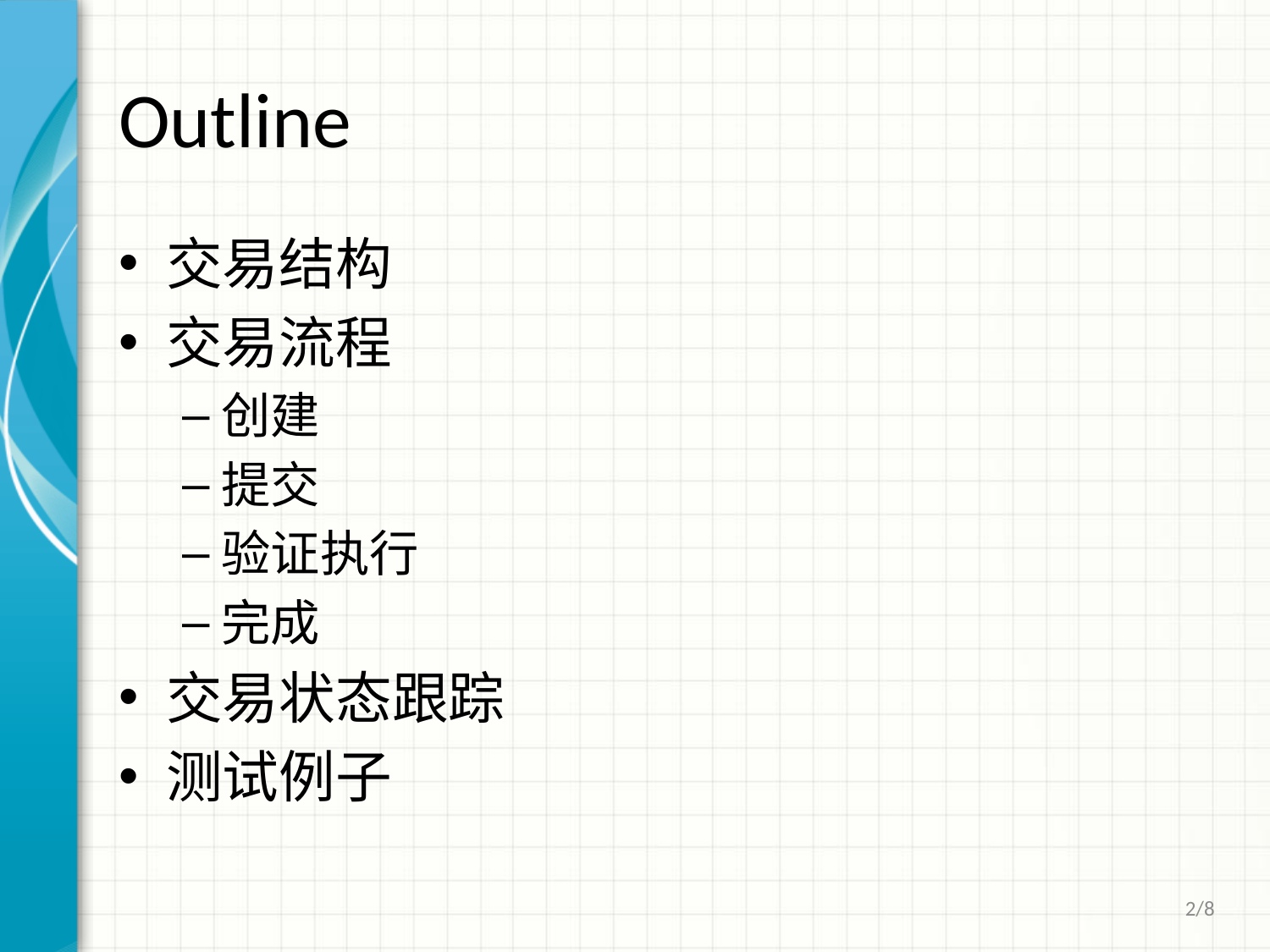

# Outline
交易结构
交易流程
创建
提交
验证执行
完成
交易状态跟踪
测试例子
2/8